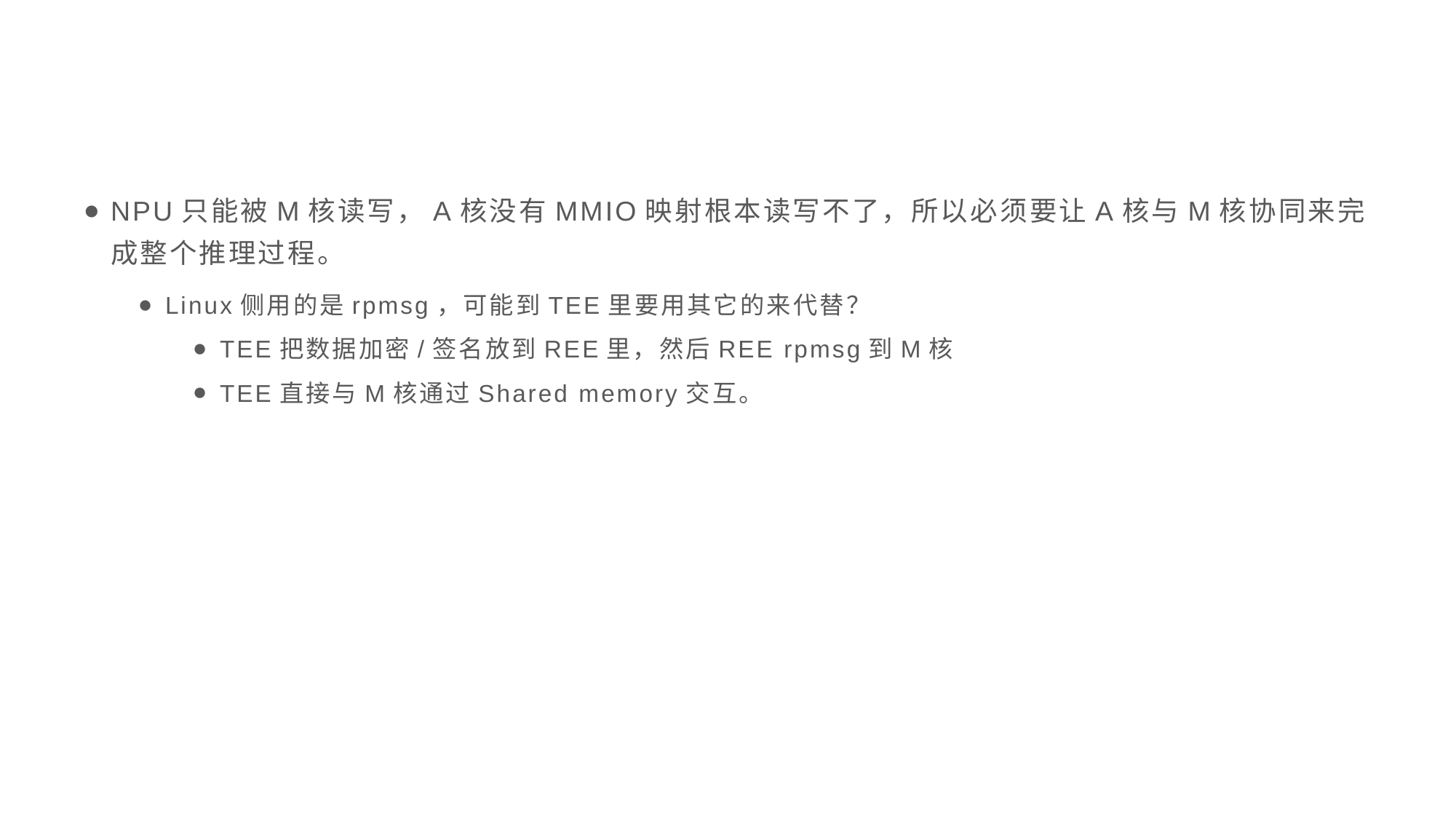

NPU只能被M核读写，A核没有MMIO映射根本读写不了，所以必须要让A核与M核协同来完成整个推理过程。
Linux侧用的是rpmsg，可能到TEE里要用其它的来代替？
TEE把数据加密/签名放到REE里，然后REE rpmsg到M核
TEE直接与M核通过Shared memory交互。